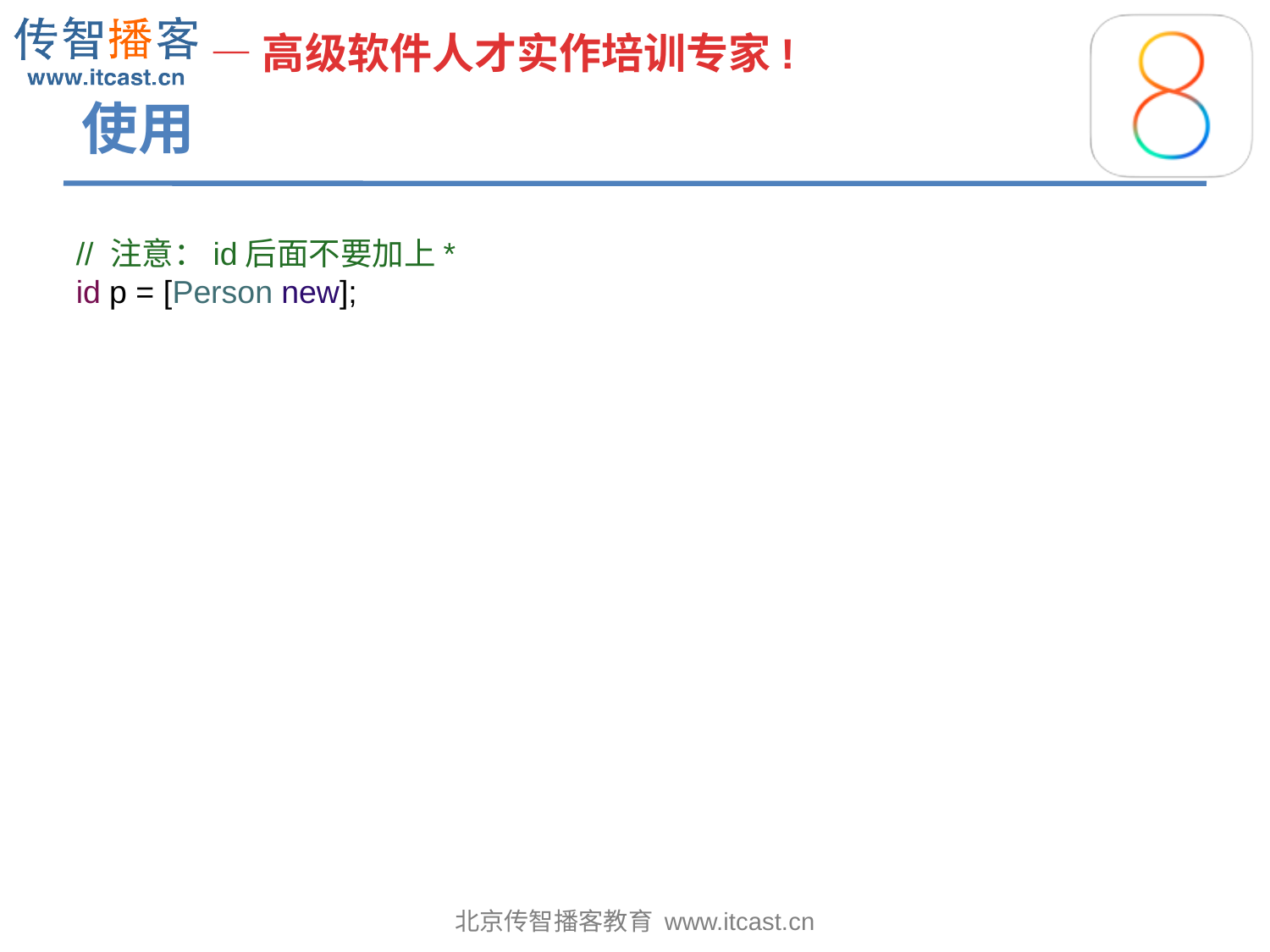

# 使用
// 注意：id后面不要加上*
id p = [Person new];